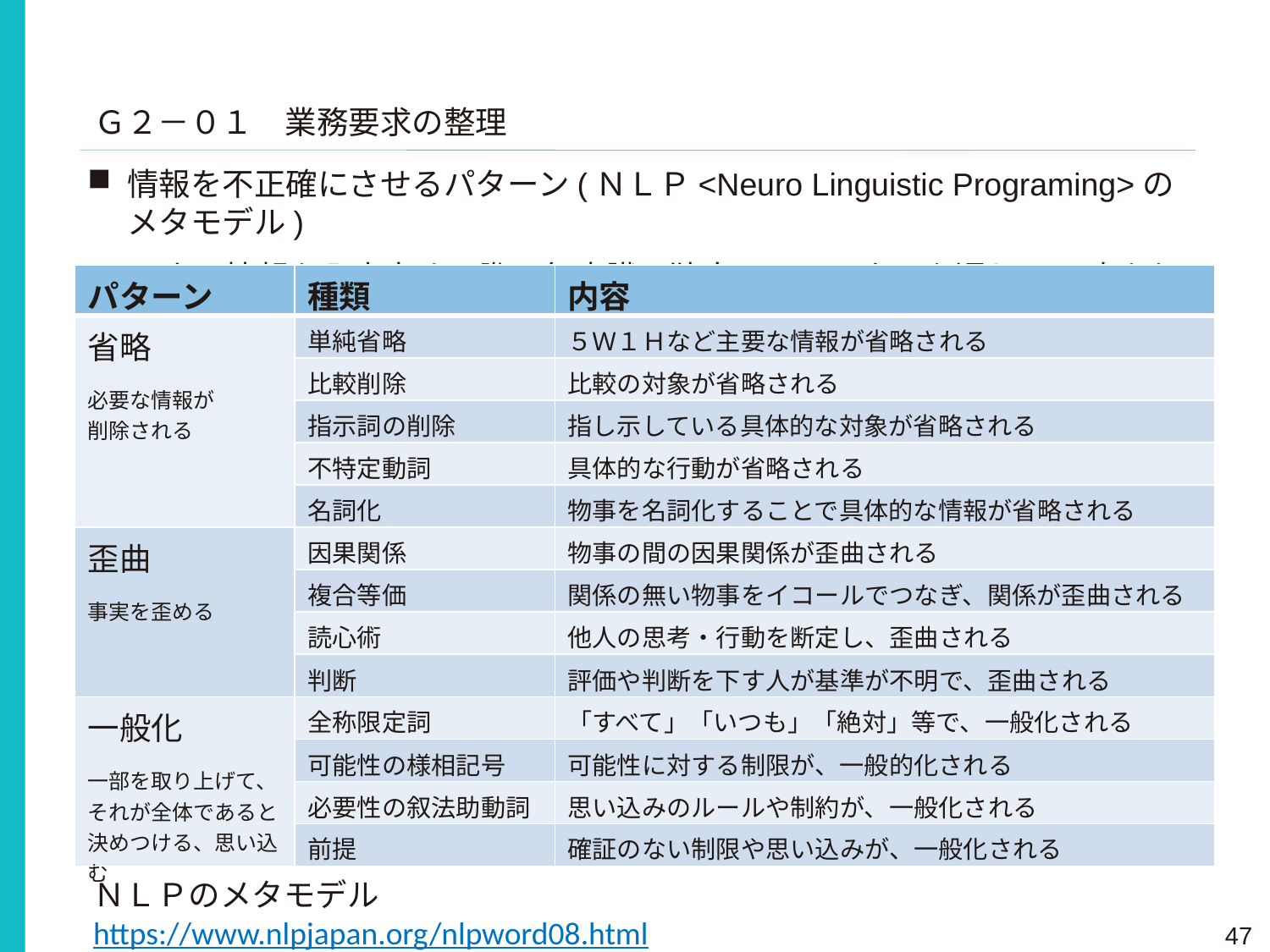

Ｇ２－０１　業務要求の整理
情報を不正確にさせるパターン(ＮＬＰ<Neuro Linguistic Programing>のメタモデル)

人は情報を入出力する際に無意識に独自のフィルターを通し、正確さを失う。
| パターン | 種類 | 内容 |
| --- | --- | --- |
| 省略 必要な情報が 削除される | 単純省略 | ５Ｗ１Ｈなど主要な情報が省略される |
|  | 比較削除 | 比較の対象が省略される |
|  | 指示詞の削除 | 指し示している具体的な対象が省略される |
|  | 不特定動詞 | 具体的な行動が省略される |
|  | 名詞化 | 物事を名詞化することで具体的な情報が省略される |
| 歪曲 事実を歪める | 因果関係 | 物事の間の因果関係が歪曲される |
|  | 複合等価 | 関係の無い物事をイコールでつなぎ、関係が歪曲される |
|  | 読心術 | 他人の思考・行動を断定し、歪曲される |
|  | 判断 | 評価や判断を下す人が基準が不明で、歪曲される |
| 一般化 一部を取り上げて、 それが全体であると 決めつける、思い込む | 全称限定詞 | 「すべて」「いつも」「絶対」等で、一般化される |
|  | 可能性の様相記号 | 可能性に対する制限が、一般的化される |
|  | 必要性の叙法助動詞 | 思い込みのルールや制約が、一般化される |
|  | 前提 | 確証のない制限や思い込みが、一般化される |
ＮＬＰのメタモデル
https://www.nlpjapan.org/nlpword08.html
47